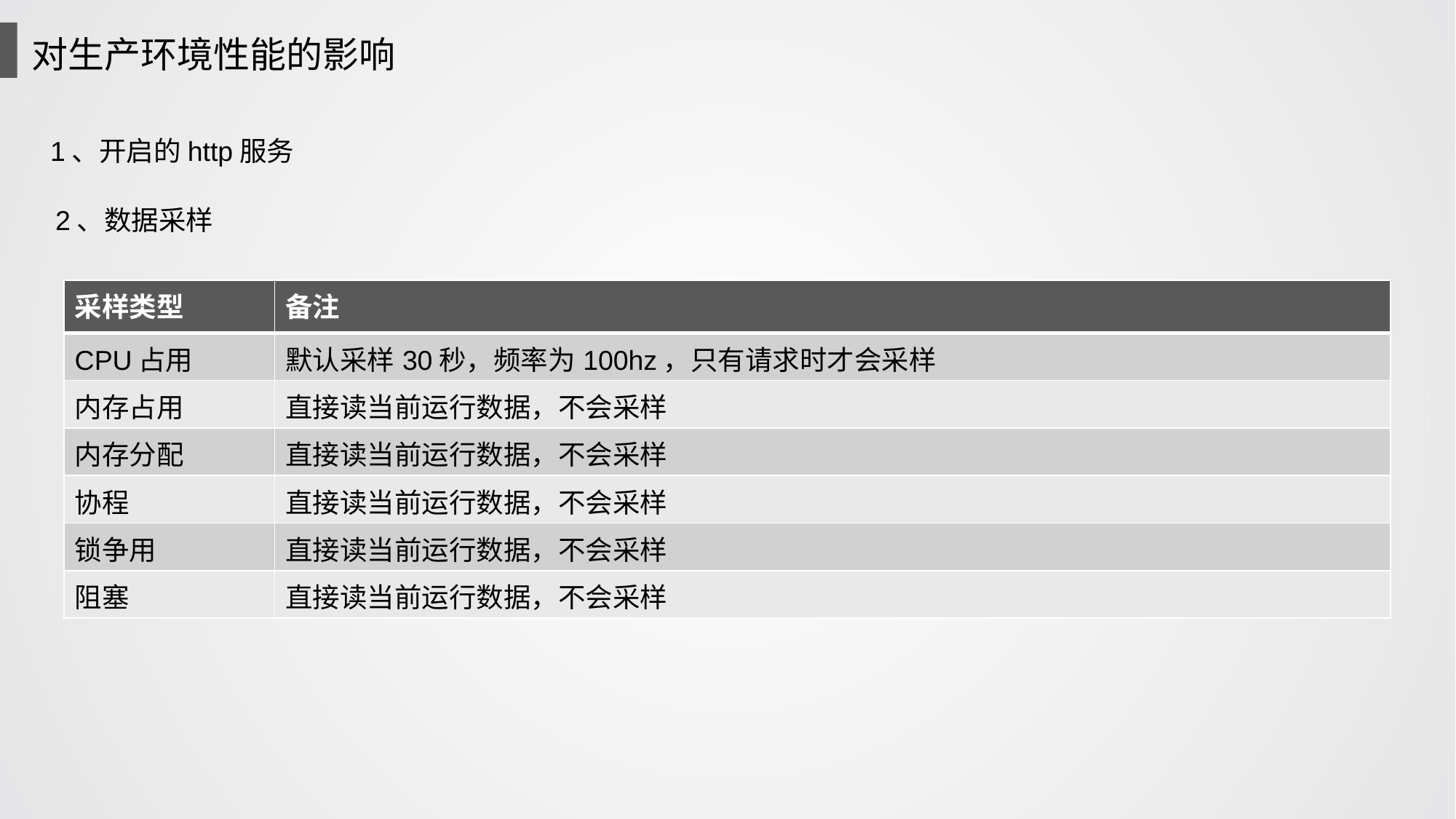

对生产环境性能的影响
1、开启的http服务
2、数据采样
| 采样类型 | 备注 |
| --- | --- |
| CPU占用 | 默认采样30秒，频率为100hz，只有请求时才会采样 |
| 内存占用 | 直接读当前运行数据，不会采样 |
| 内存分配 | 直接读当前运行数据，不会采样 |
| 协程 | 直接读当前运行数据，不会采样 |
| 锁争用 | 直接读当前运行数据，不会采样 |
| 阻塞 | 直接读当前运行数据，不会采样 |